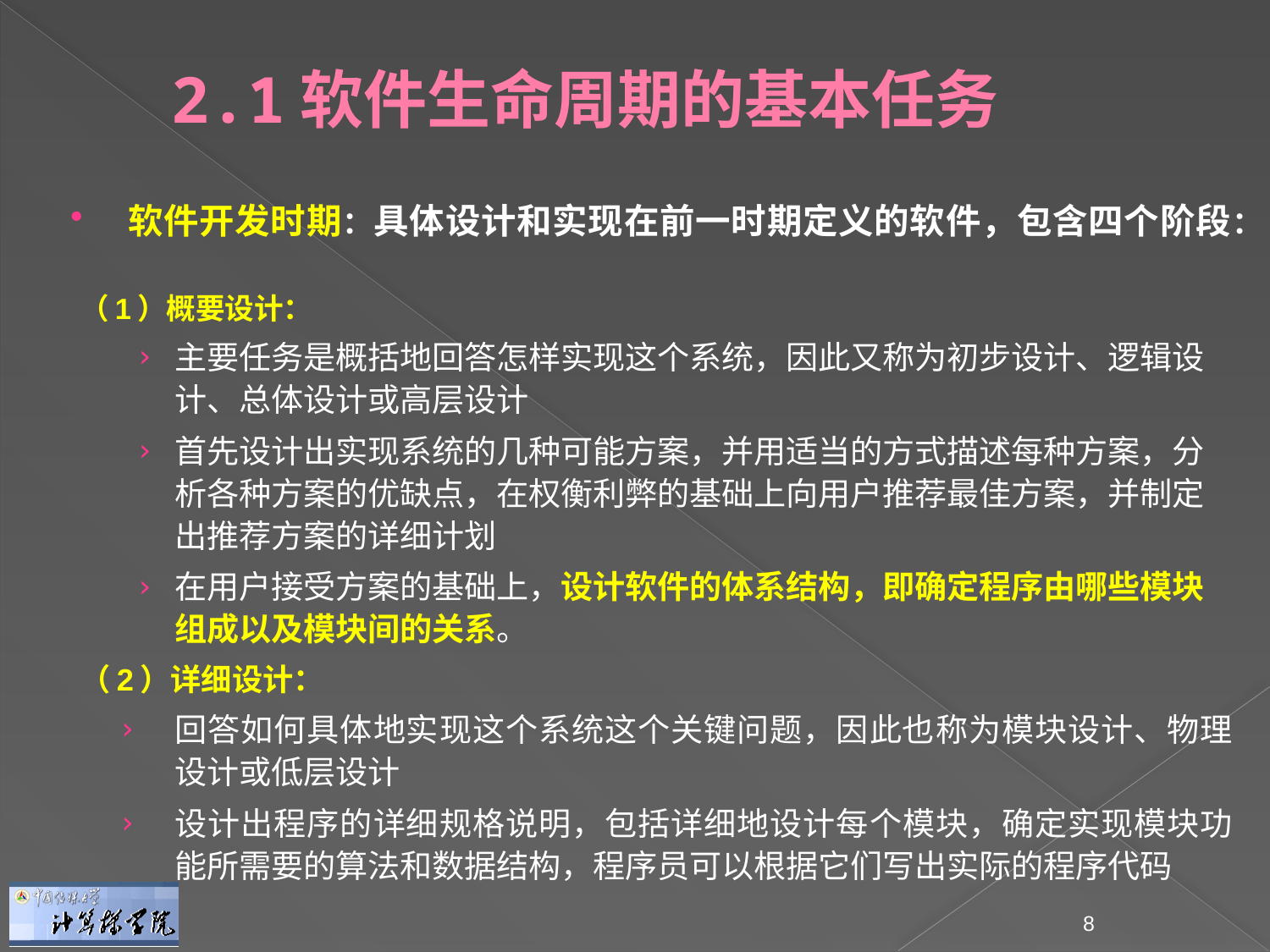

# 2.1软件生命周期的基本任务
软件开发时期：具体设计和实现在前一时期定义的软件，包含四个阶段：
（1）概要设计：
主要任务是概括地回答怎样实现这个系统，因此又称为初步设计、逻辑设计、总体设计或高层设计
首先设计出实现系统的几种可能方案，并用适当的方式描述每种方案，分析各种方案的优缺点，在权衡利弊的基础上向用户推荐最佳方案，并制定出推荐方案的详细计划
在用户接受方案的基础上，设计软件的体系结构，即确定程序由哪些模块组成以及模块间的关系。
（2）详细设计：
回答如何具体地实现这个系统这个关键问题，因此也称为模块设计、物理设计或低层设计
设计出程序的详细规格说明，包括详细地设计每个模块，确定实现模块功能所需要的算法和数据结构，程序员可以根据它们写出实际的程序代码
8